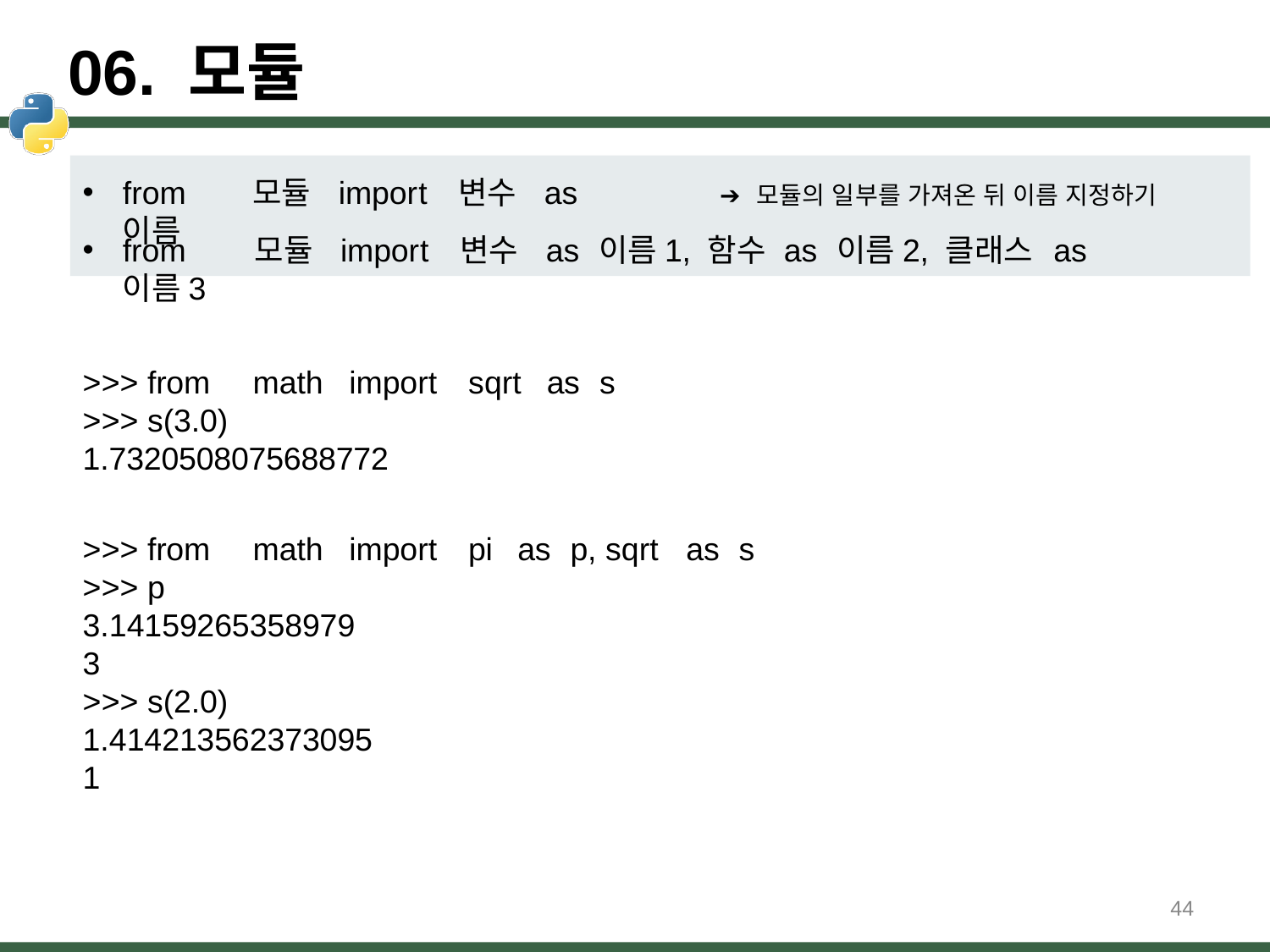

# 06. 모듈

from	모듈	import	변수	as	이름
➔ 모듈의 일부를 가져온 뒤 이름 지정하기
from	모듈	import	변수	as	이름1, 함수	as	이름2, 클래스	as	이름3

>>> from	math	import	sqrt	as	s
>>> s(3.0)
1.7320508075688772

>>> from	math	import	pi	as	p, sqrt	as	s
>>> p  3.141592653589793
>>> s(2.0)  1.4142135623730951
44